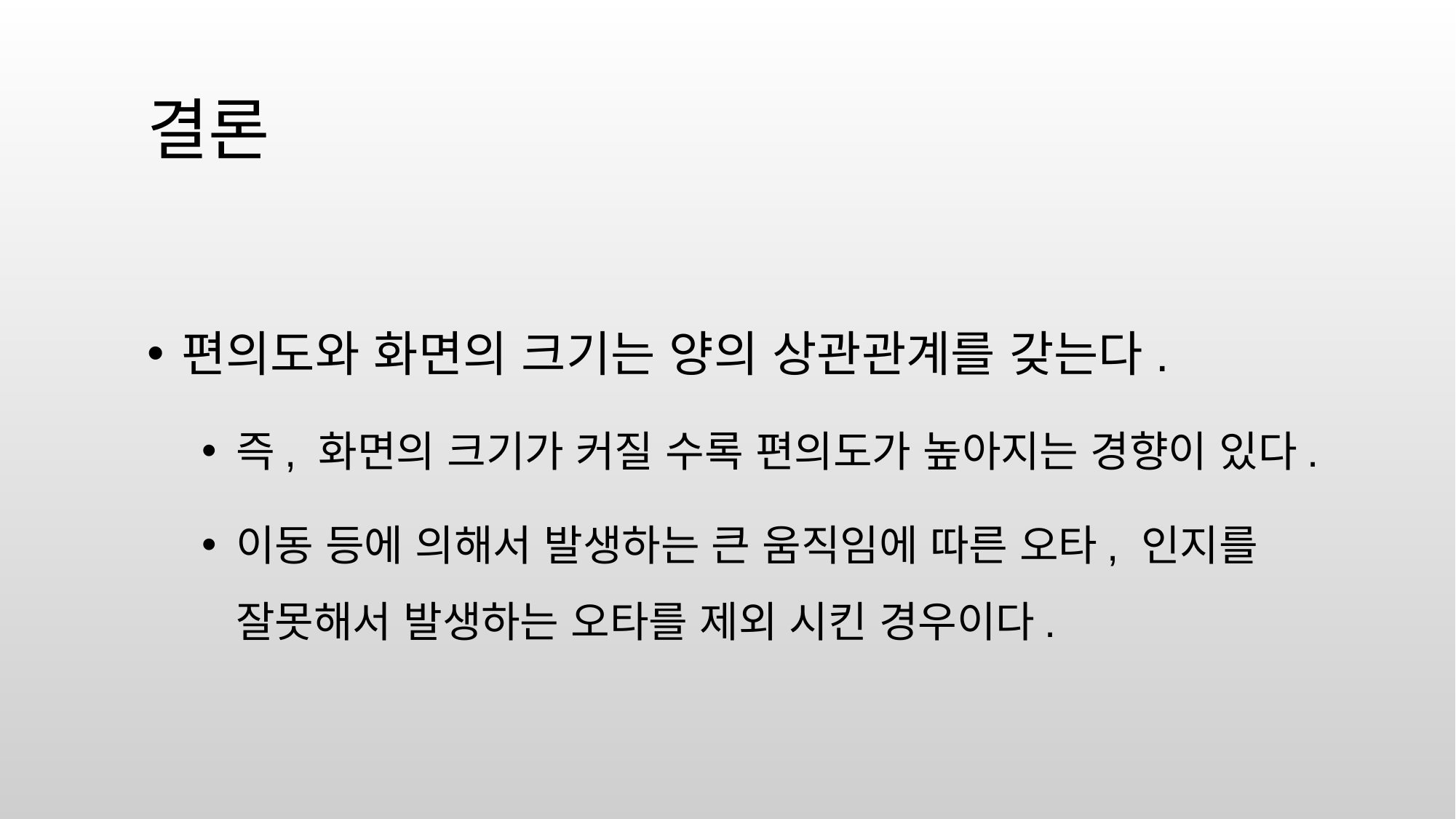

# 결론
편의도와 화면의 크기는 양의 상관관계를 갖는다.
즉, 화면의 크기가 커질 수록 편의도가 높아지는 경향이 있다.
이동 등에 의해서 발생하는 큰 움직임에 따른 오타, 인지를 잘못해서 발생하는 오타를 제외 시킨 경우이다.